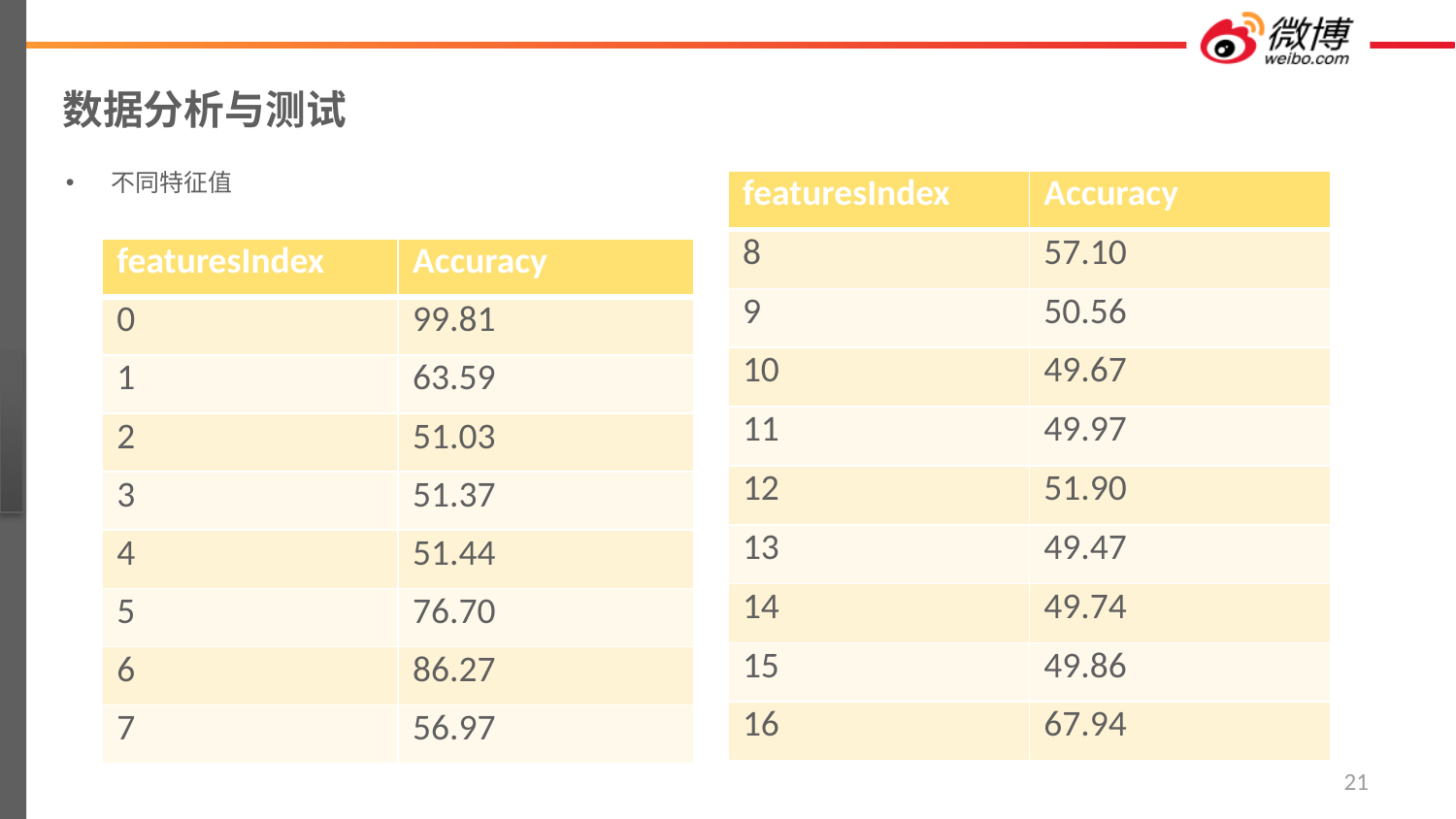

# 数据分析与测试
不同特征值
| featuresIndex | Accuracy |
| --- | --- |
| 8 | 57.10 |
| 9 | 50.56 |
| 10 | 49.67 |
| 11 | 49.97 |
| 12 | 51.90 |
| 13 | 49.47 |
| 14 | 49.74 |
| 15 | 49.86 |
| 16 | 67.94 |
| featuresIndex | Accuracy |
| --- | --- |
| 0 | 99.81 |
| 1 | 63.59 |
| 2 | 51.03 |
| 3 | 51.37 |
| 4 | 51.44 |
| 5 | 76.70 |
| 6 | 86.27 |
| 7 | 56.97 |

21